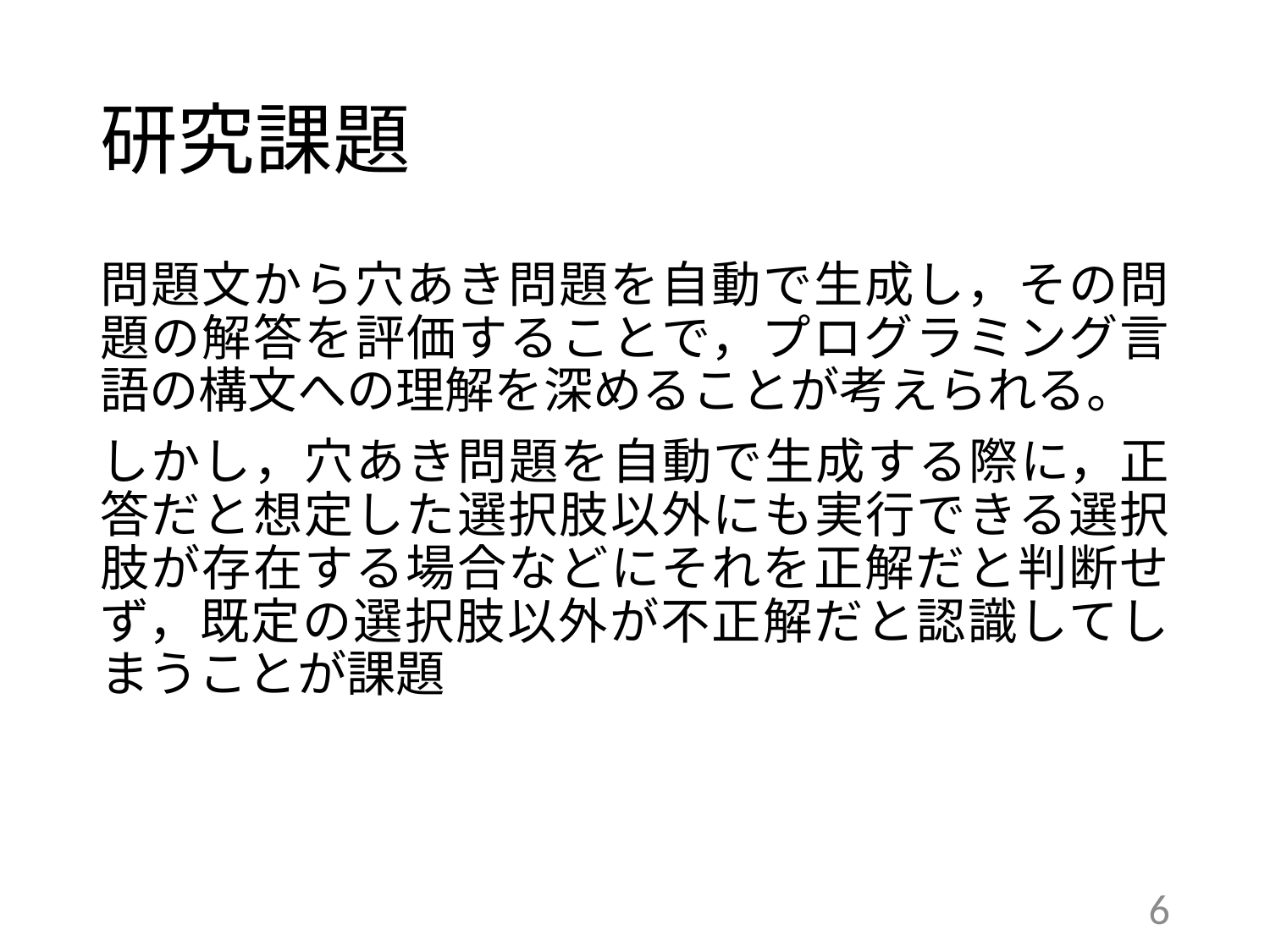

# 研究課題
問題文から穴あき問題を自動で生成し，その問題の解答を評価することで，プログラミング言語の構文への理解を深めることが考えられる。
しかし，穴あき問題を自動で生成する際に，正答だと想定した選択肢以外にも実行できる選択肢が存在する場合などにそれを正解だと判断せず，既定の選択肢以外が不正解だと認識してしまうことが課題
6